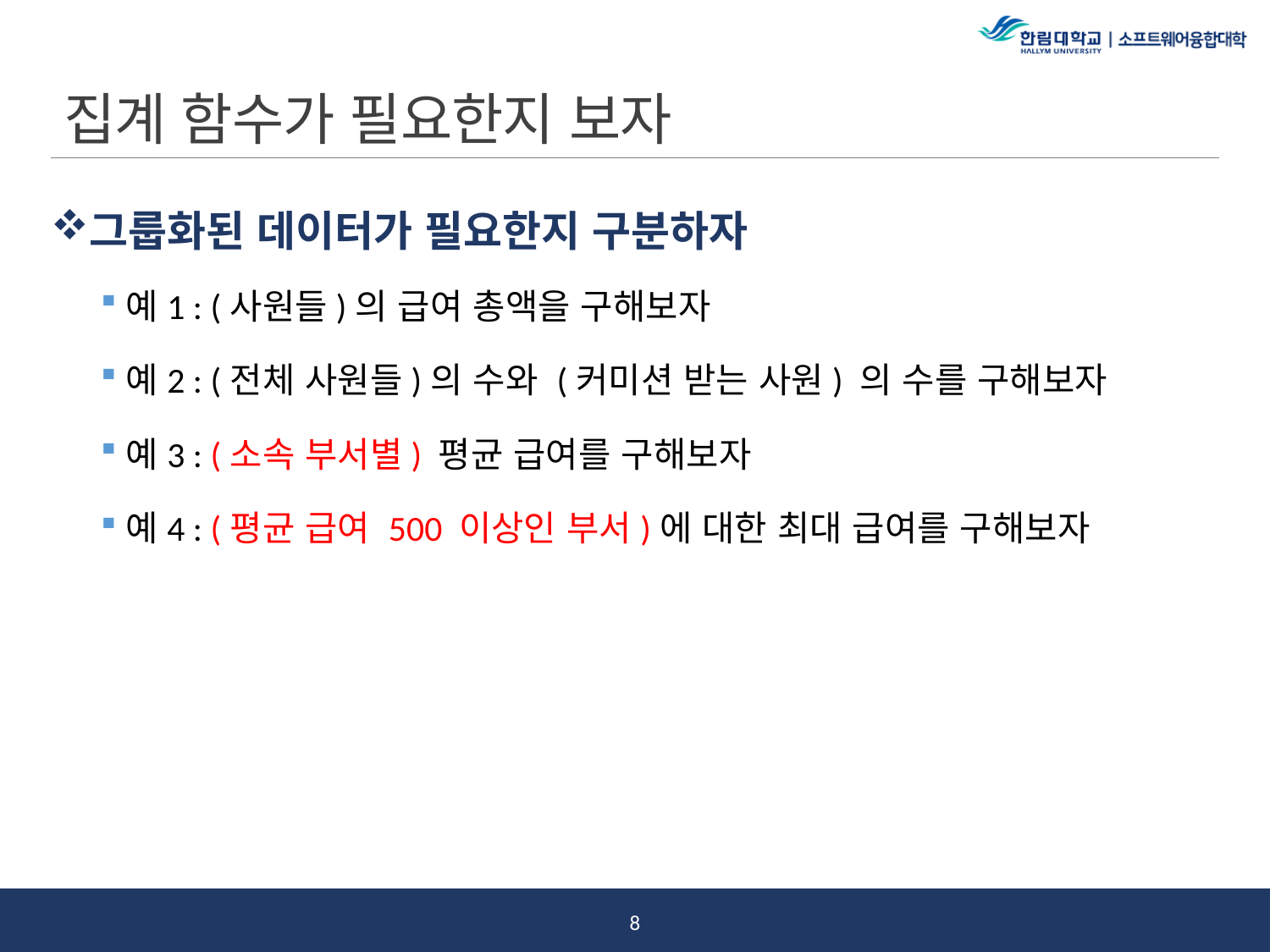

# 집계 함수가 필요한지 보자
그룹화된 데이터가 필요한지 구분하자
예1 : (사원들)의 급여 총액을 구해보자
예2 : (전체 사원들)의 수와 (커미션 받는 사원) 의 수를 구해보자
예3 : (소속 부서별) 평균 급여를 구해보자
예4 : (평균 급여 500 이상인 부서)에 대한 최대 급여를 구해보자
8